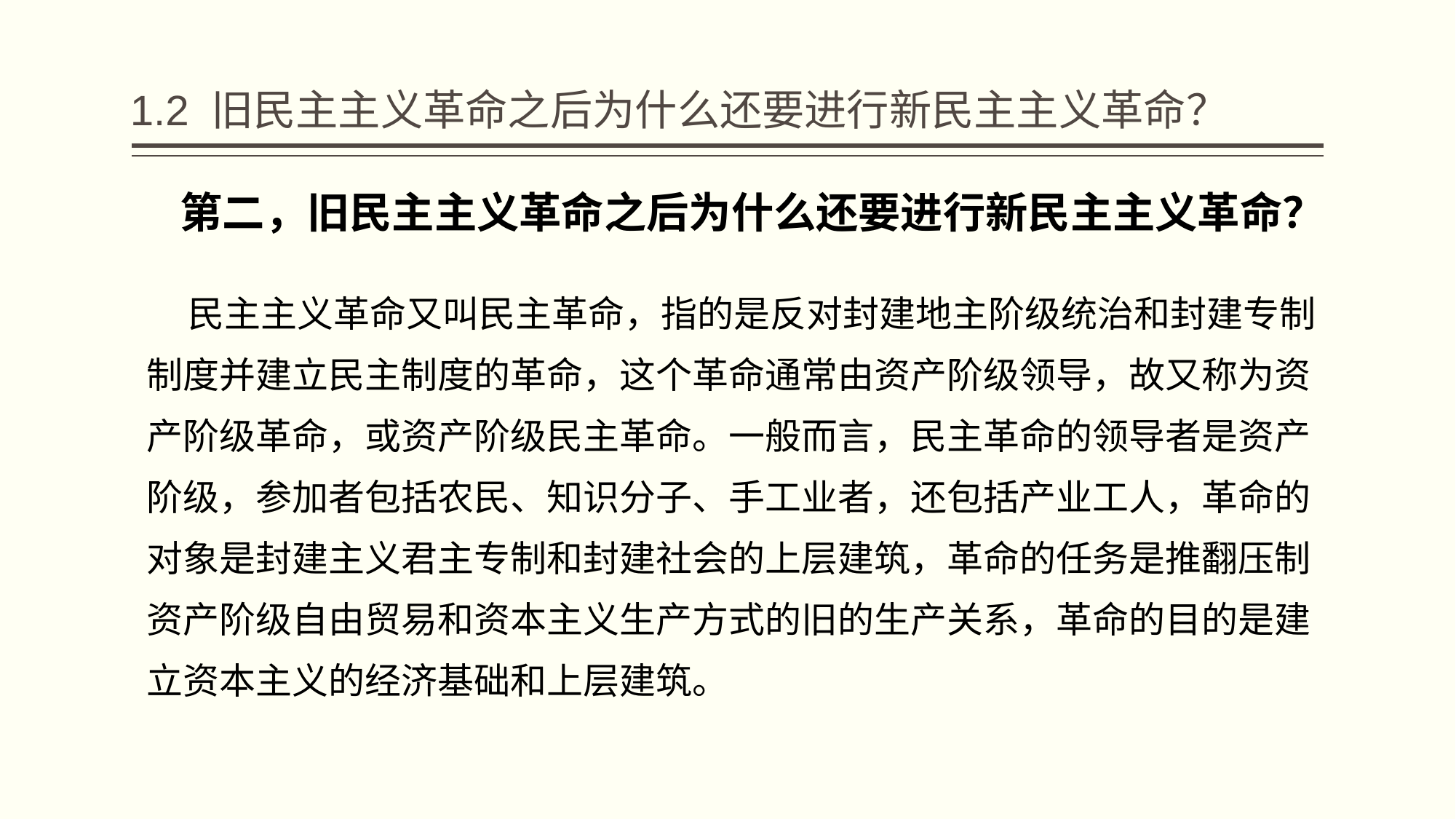

# 1.2 旧民主主义革命之后为什么还要进行新民主主义革命？
  第二，旧民主主义革命之后为什么还要进行新民主主义革命？
    民主主义革命又叫民主革命，指的是反对封建地主阶级统治和封建专制制度并建立民主制度的革命，这个革命通常由资产阶级领导，故又称为资产阶级革命，或资产阶级民主革命。一般而言，民主革命的领导者是资产阶级，参加者包括农民、知识分子、手工业者，还包括产业工人，革命的对象是封建主义君主专制和封建社会的上层建筑，革命的任务是推翻压制资产阶级自由贸易和资本主义生产方式的旧的生产关系，革命的目的是建立资本主义的经济基础和上层建筑。